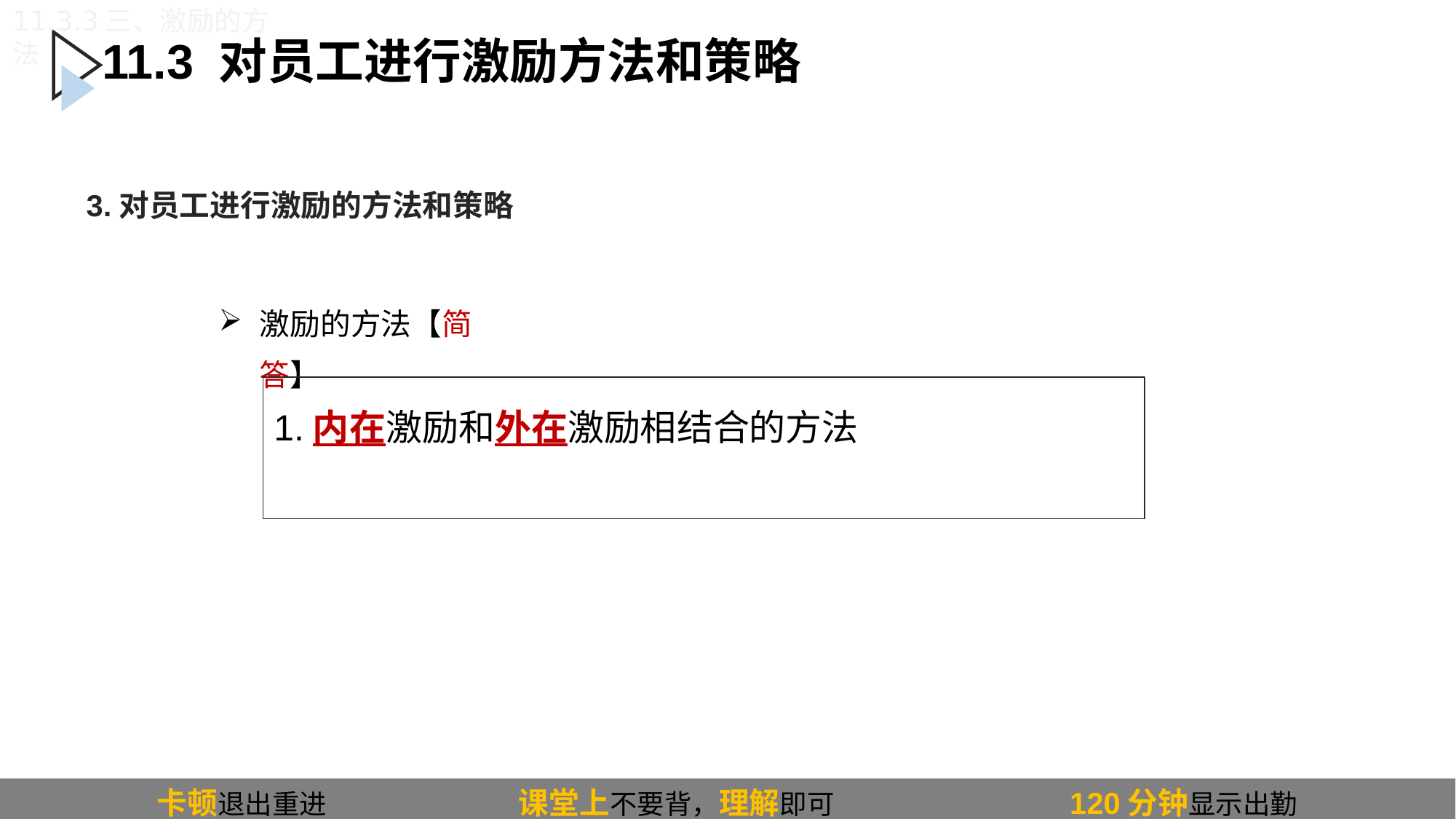

11.3.3三、激励的方法
11.3 对员工进行激励方法和策略

3.对员工进行激励的方法和策略
激励的方法【简答】
1.内在激励和外在激励相结合的方法